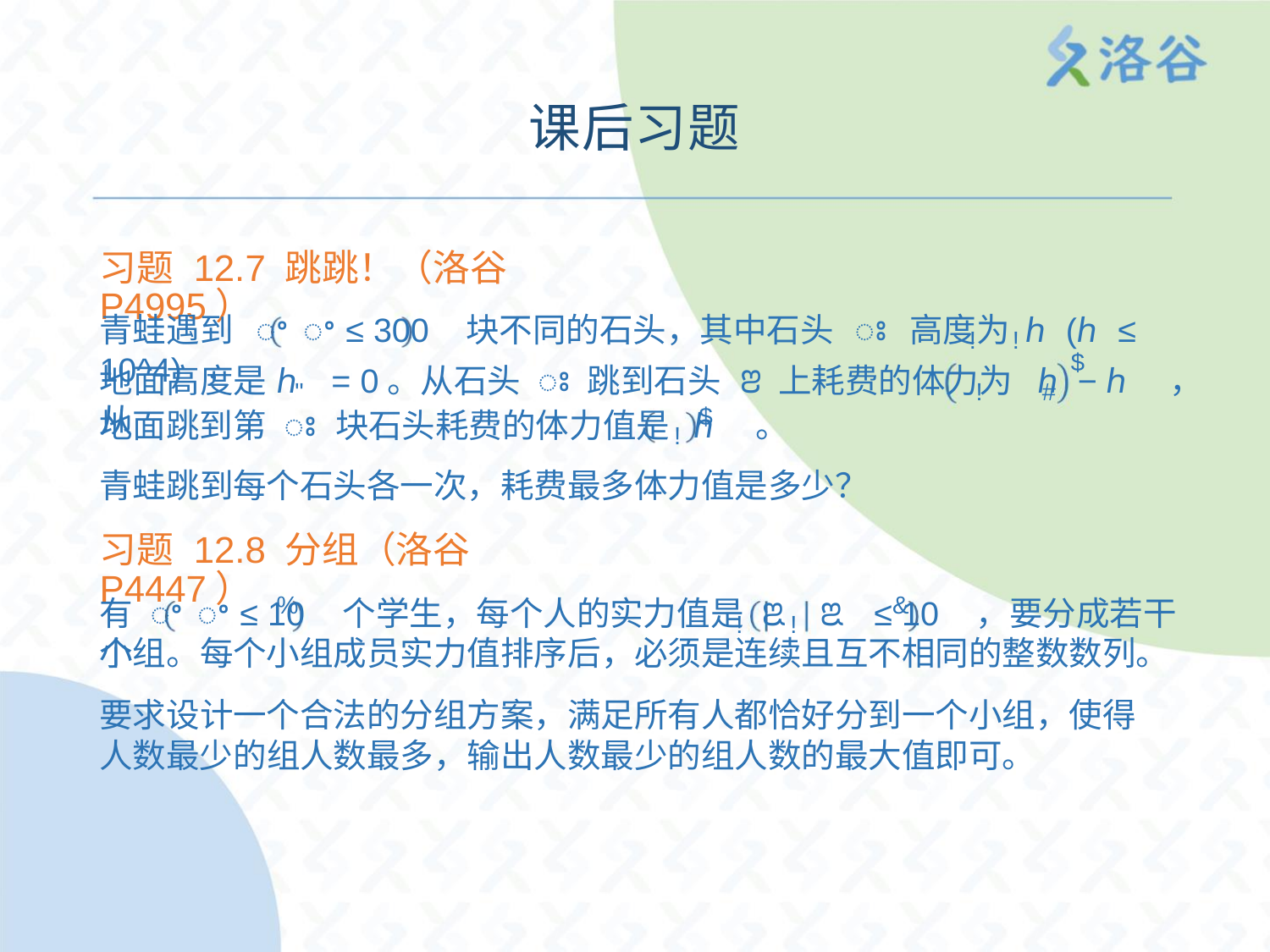

课后习题
习题 12.7 跳跳！（洛谷 P4995）
青蛙遇到 ꢀ ꢀ ≤ 300 块不同的石头，其中石头 ꢁ 高度为 ℎ (ℎ ≤ 10^4) ，
!
!
$
地面高度是 ℎ = 0。从石头 ꢁ 跳到石头 ꢂ 上耗费的体力为 ℎ − ℎ ，从
"
!
#
$
地面跳到第 ꢁ 块石头耗费的体力值是 ℎ 。
!
青蛙跳到每个石头各一次，耗费最多体力值是多少？
习题 12.8 分组（洛谷 P4447）
%
&
有 ꢀ ꢀ ≤ 10 个学生，每个人的实力值是 ꢃ ꢃ ≤ 10 ，要分成若干个
!
!
小组。每个小组成员实力值排序后，必须是连续且互不相同的整数数列。
要求设计一个合法的分组方案，满足所有人都恰好分到一个小组，使得
人数最少的组人数最多，输出人数最少的组人数的最大值即可。